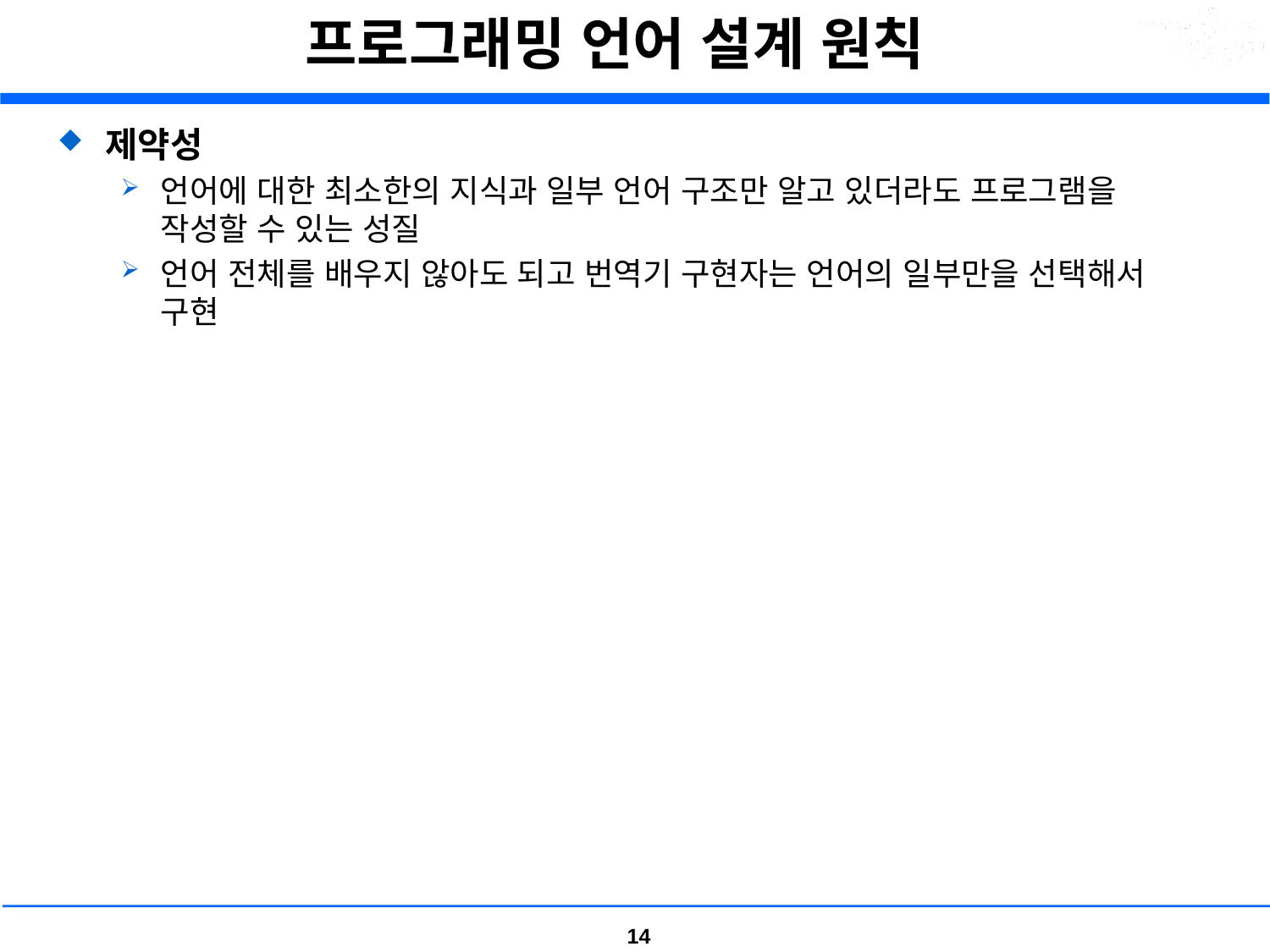

# 프로그래밍 언어 설계 원칙
제약성
언어에 대한 최소한의 지식과 일부 언어 구조만 알고 있더라도 프로그램을 작성할 수 있는 성질
언어 전체를 배우지 않아도 되고 번역기 구현자는 언어의 일부만을 선택해서 구현